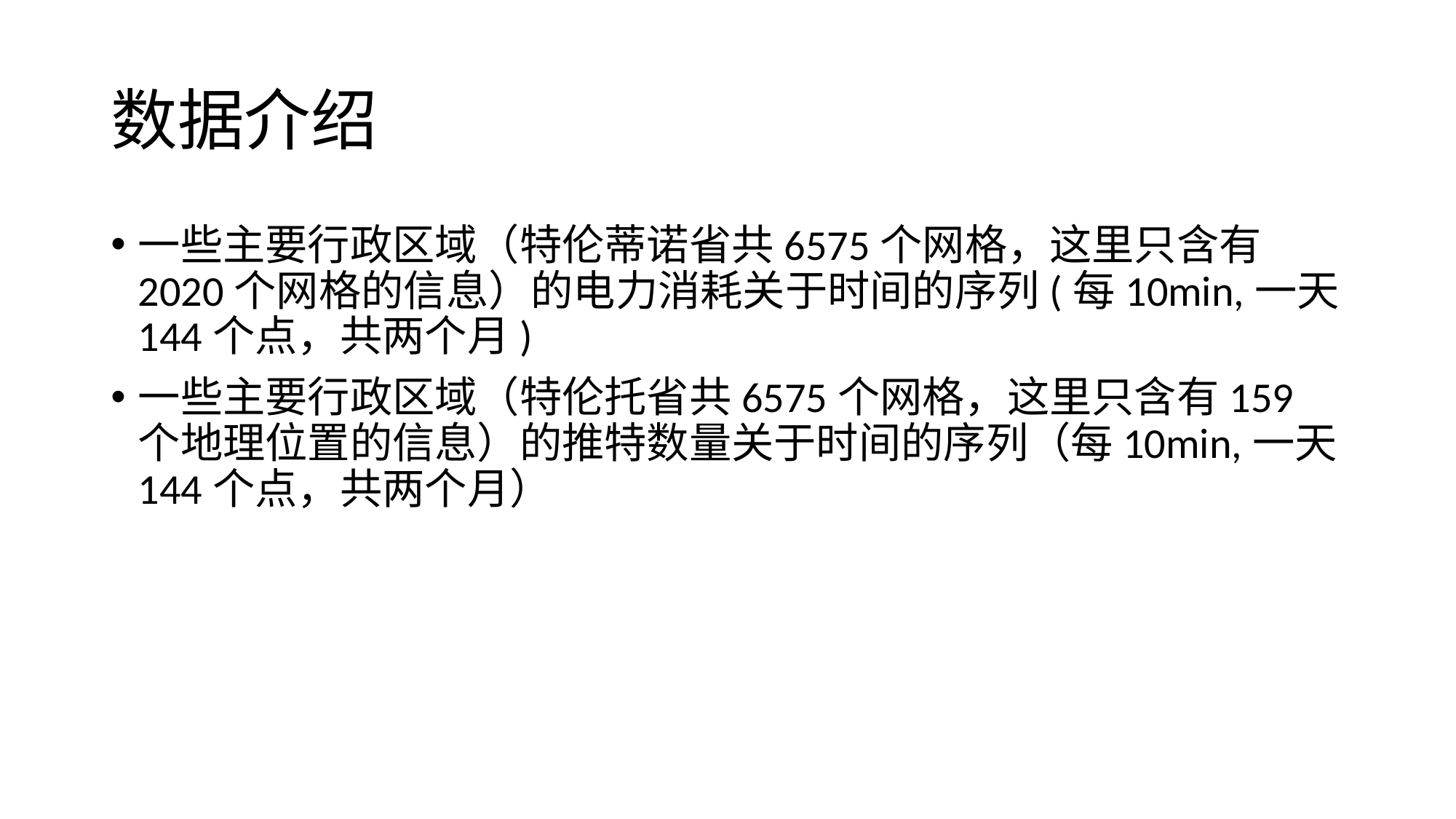

# 数据介绍
一些主要行政区域（特伦蒂诺省共6575个网格，这里只含有2020个网格的信息）的电力消耗关于时间的序列(每10min,一天144个点，共两个月)
一些主要行政区域（特伦托省共6575个网格，这里只含有159个地理位置的信息）的推特数量关于时间的序列（每10min,一天144个点，共两个月）